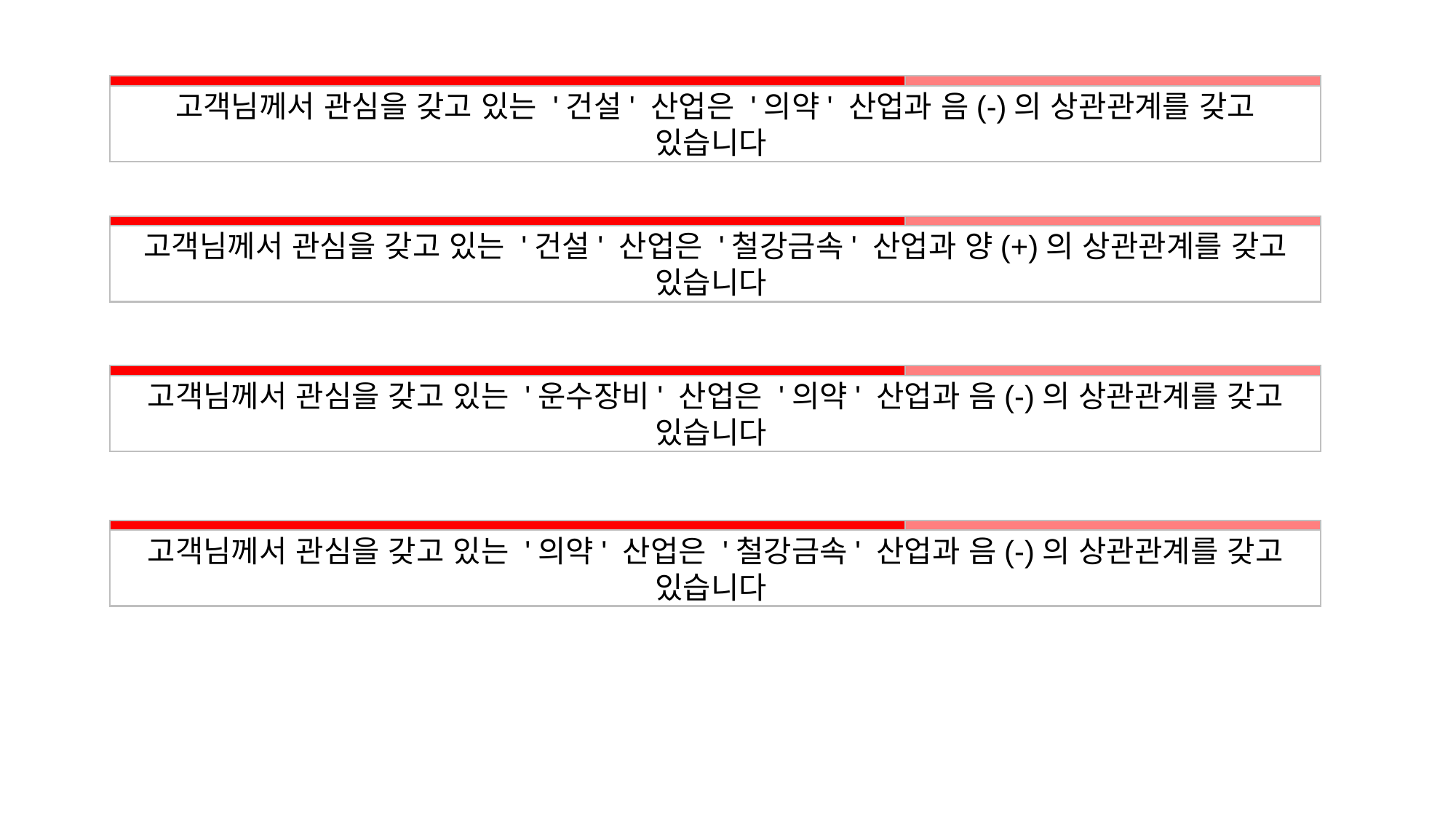

고객님께서 관심을 갖고 있는 '건설' 산업은 '의약' 산업과 음(-)의 상관관계를 갖고 있습니다

고객님께서 관심을 갖고 있는 '건설' 산업은 '철강금속' 산업과 양(+)의 상관관계를 갖고 있습니다

고객님께서 관심을 갖고 있는 '운수장비' 산업은 '의약' 산업과 음(-)의 상관관계를 갖고 있습니다

고객님께서 관심을 갖고 있는 '의약' 산업은 '철강금속' 산업과 음(-)의 상관관계를 갖고 있습니다